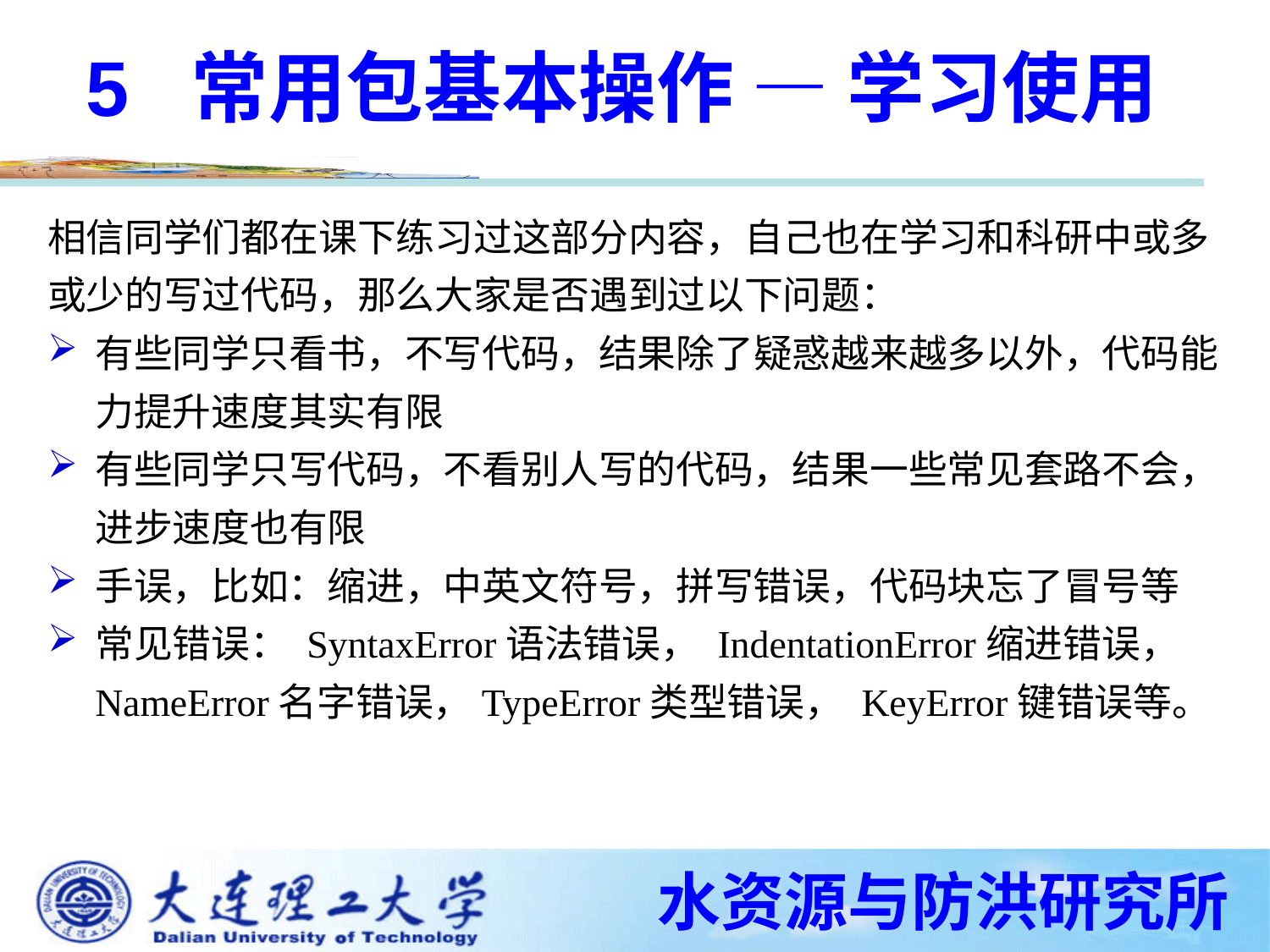

5  常用包基本操作 — 学习使用
相信同学们都在课下练习过这部分内容，自己也在学习和科研中或多或少的写过代码，那么大家是否遇到过以下问题：
有些同学只看书，不写代码，结果除了疑惑越来越多以外，代码能力提升速度其实有限
有些同学只写代码，不看别人写的代码，结果一些常见套路不会，进步速度也有限
手误，比如：缩进，中英文符号，拼写错误，代码块忘了冒号等
常见错误： SyntaxError语法错误， IndentationError缩进错误， NameError名字错误，TypeError类型错误， KeyError键错误等。